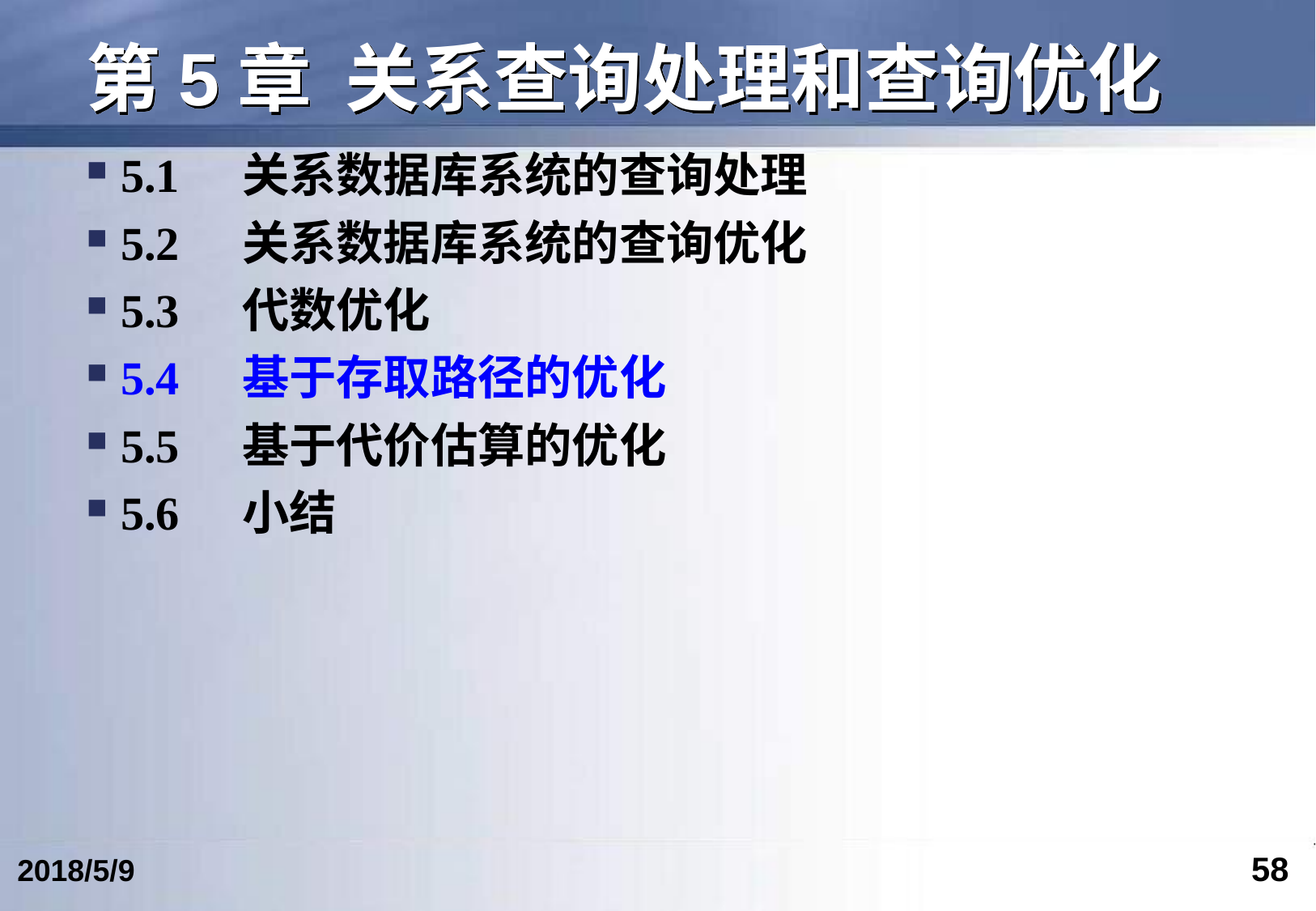

# 第5章  关系查询处理和查询优化
5.1	关系数据库系统的查询处理
5.2	关系数据库系统的查询优化
5.3	代数优化
5.4	基于存取路径的优化
5.5	基于代价估算的优化
5.6	小结
58
2018/5/9